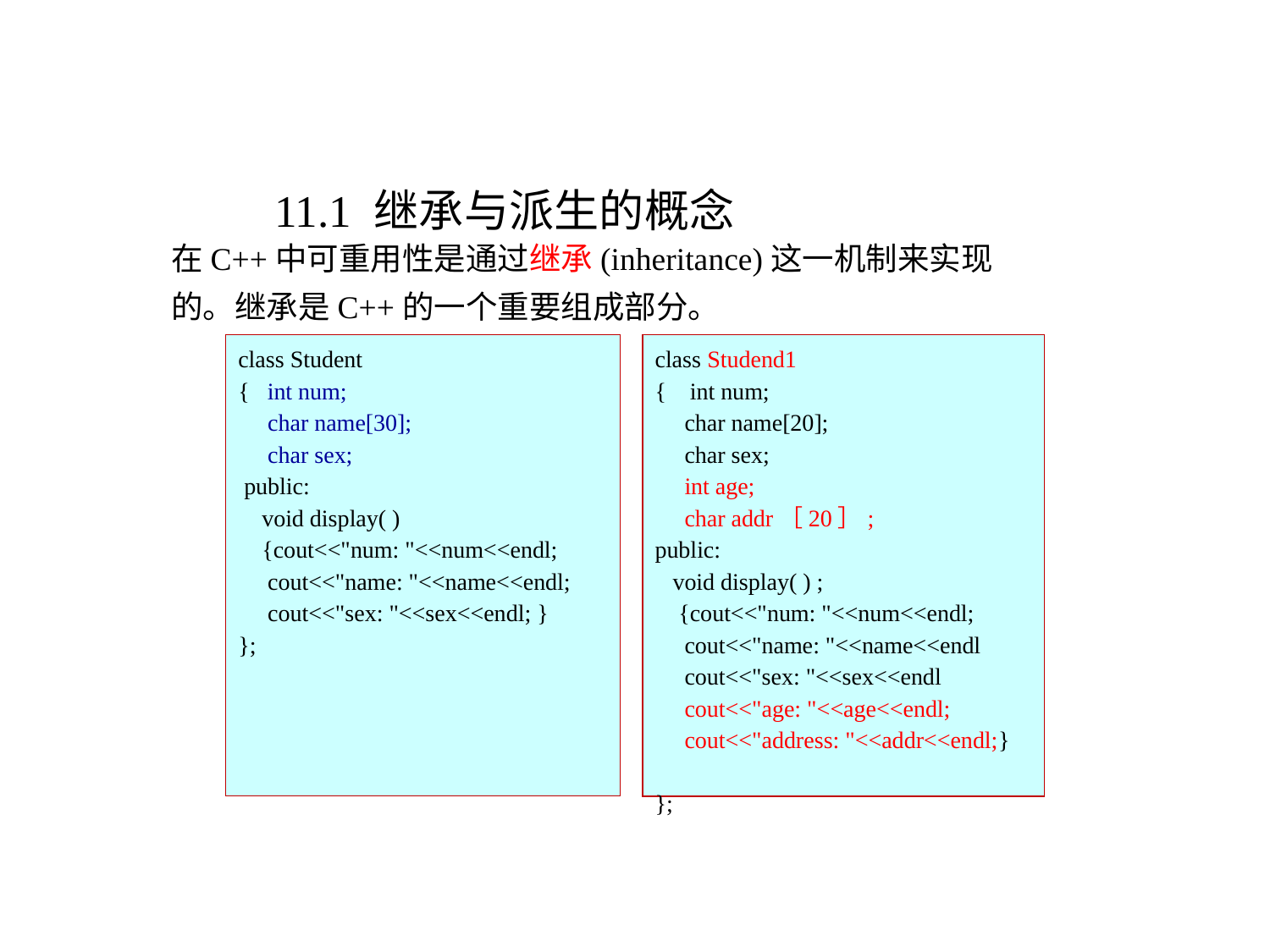

11.1 继承与派生的概念
在C++中可重用性是通过继承(inheritance)这一机制来实现的。继承是C++的一个重要组成部分。

class Student
{   int num;
     char name[30];
     char sex;
 public:
    void display( )
    {cout<<"num: "<<num<<endl;
     cout<<"name: "<<name<<endl;
     cout<<"sex: "<<sex<<endl; }
};
class Studend1
{    int num;
     char name[20];
     char sex;
     int age;
     char addr［20］;
public:
   void display( ) ;
    {cout<<"num: "<<num<<endl;
     cout<<"name: "<<name<<endl
     cout<<"sex: "<<sex<<endl
     cout<<"age: "<<age<<endl;
     cout<<"address: "<<addr<<endl;}
};